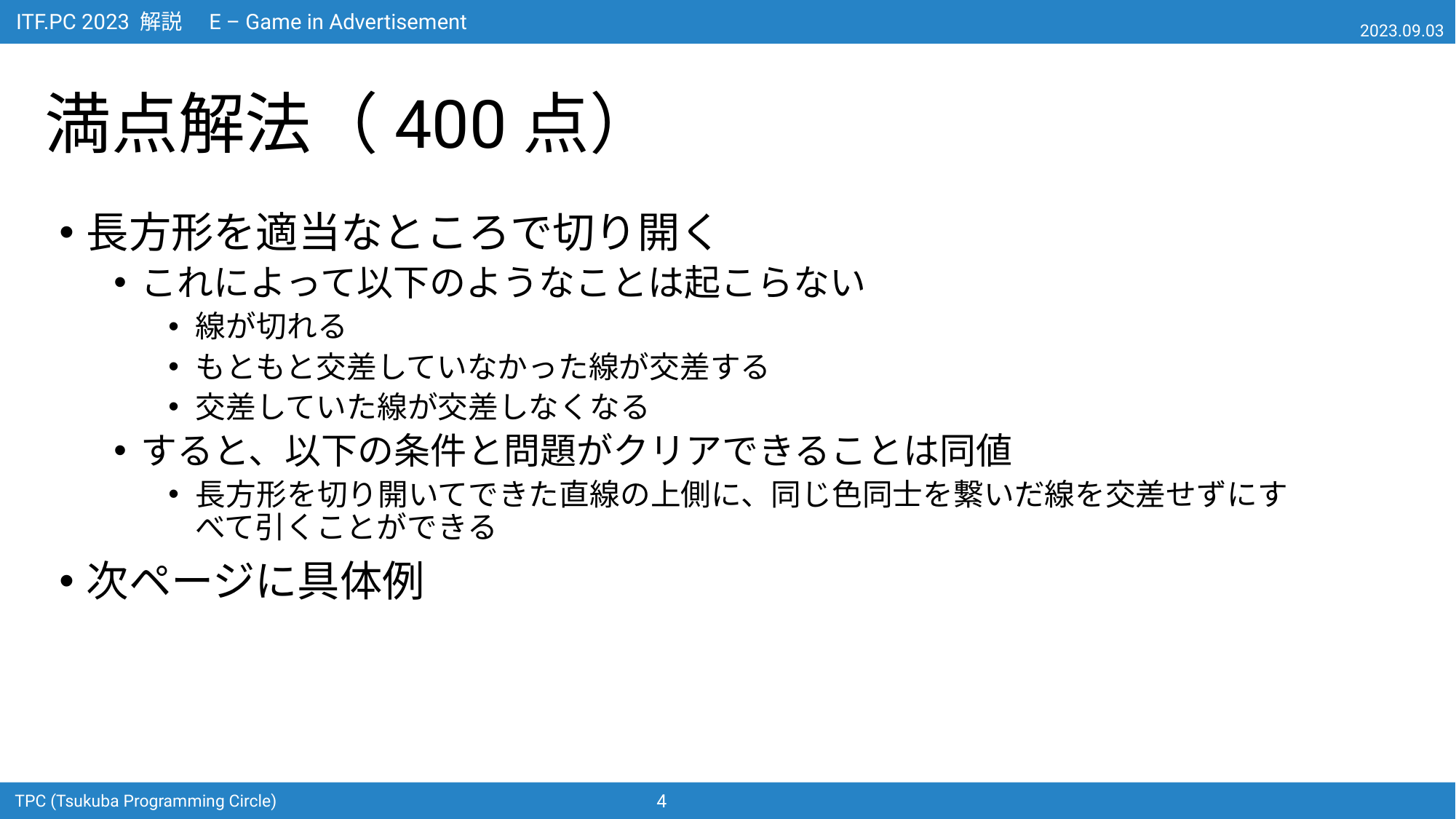

# 満点解法（400点）
長方形を適当なところで切り開く
これによって以下のようなことは起こらない
線が切れる
もともと交差していなかった線が交差する
交差していた線が交差しなくなる
すると、以下の条件と問題がクリアできることは同値
長方形を切り開いてできた直線の上側に、同じ色同士を繋いだ線を交差せずにすべて引くことができる
次ページに具体例
4